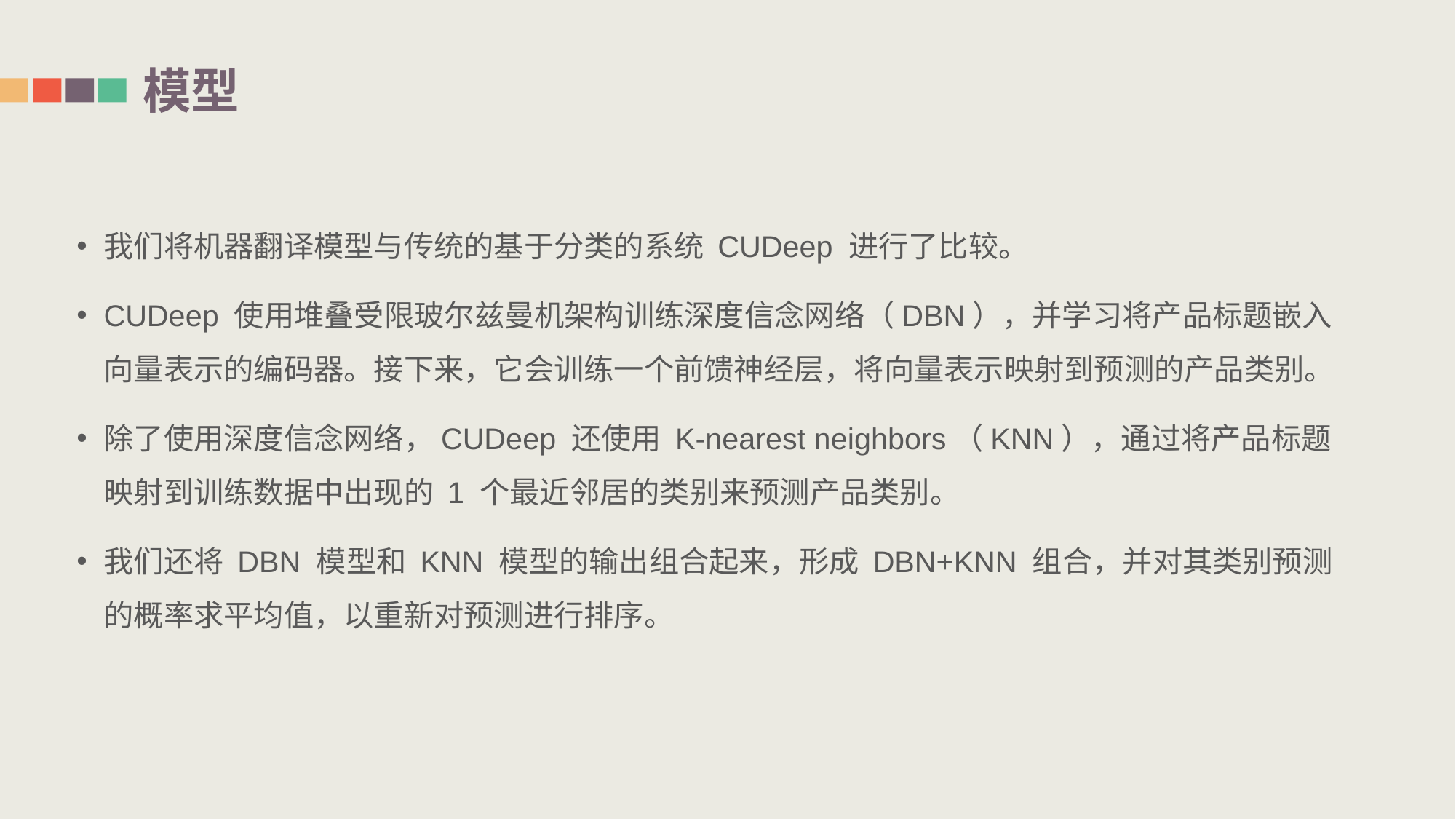

模型

我们将机器翻译模型与传统的基于分类的系统 CUDeep 进行了比较。
CUDeep 使用堆叠受限玻尔兹曼机架构训练深度信念网络（DBN），并学习将产品标题嵌入向量表示的编码器。接下来，它会训练一个前馈神经层，将向量表示映射到预测的产品类别。
除了使用深度信念网络，CUDeep 还使用 K-nearest neighbors（KNN），通过将产品标题映射到训练数据中出现的 1 个最近邻居的类别来预测产品类别。
我们还将 DBN 模型和 KNN 模型的输出组合起来，形成 DBN+KNN 组合，并对其类别预测的概率求平均值，以重新对预测进行排序。